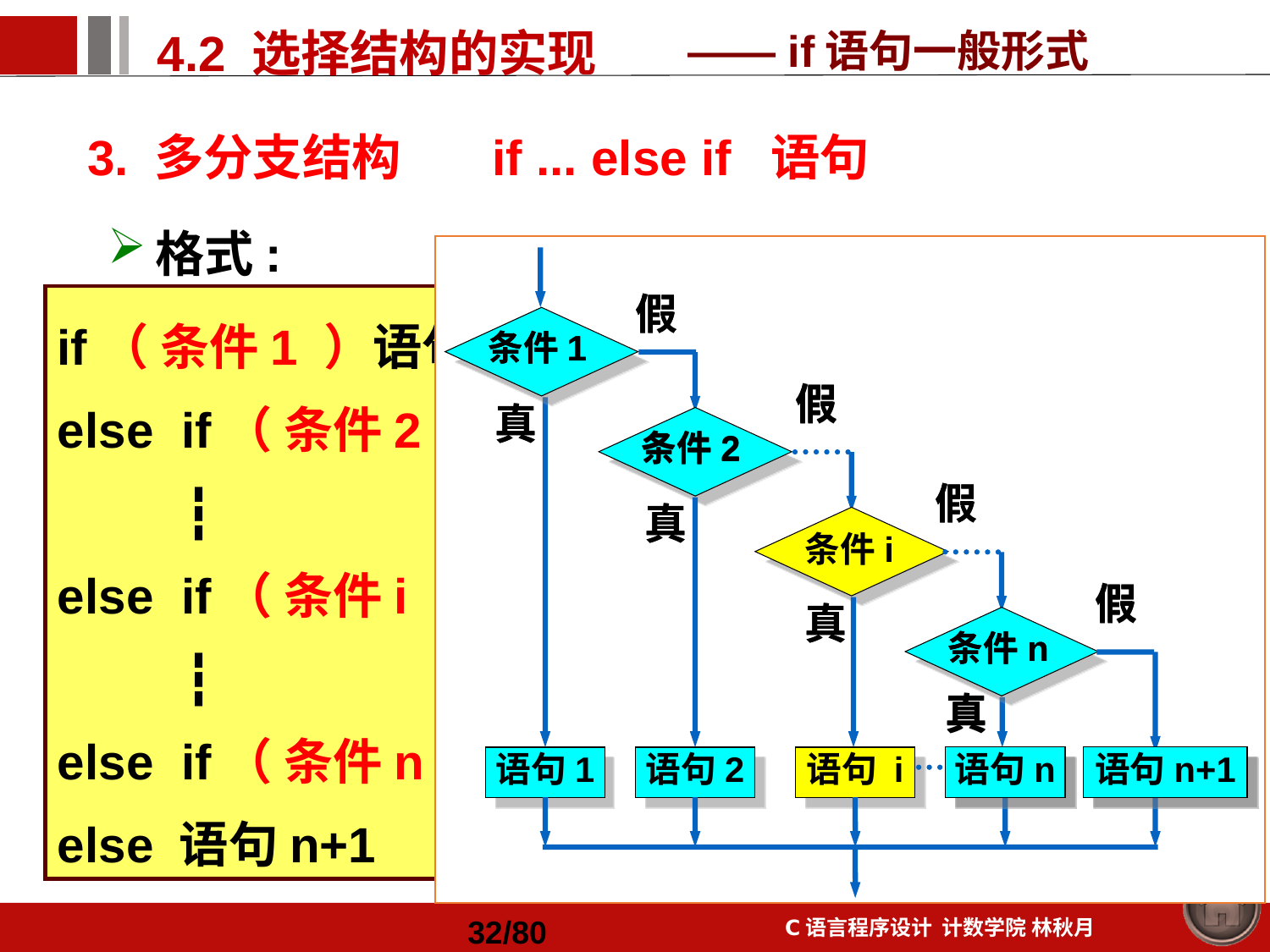

—— if语句一般形式
3. 多分支结构	if ... else if  语句
格式:

假
假

条件1
条件1

假
假
真
真

条件2
条件2

假
假
真
真

条件i

假
假
真
真

条件n
条件n

真
真

语句n
语句n+1
语句1
语句2
语句 i
语句n
语句n+1

if（ 条件1 ）语句1
else  if（ 条件2 ）语句2
	┇
else  if（ 条件i ）语句i
	┇
else  if（ 条件n ）语句n
else 语句n+1